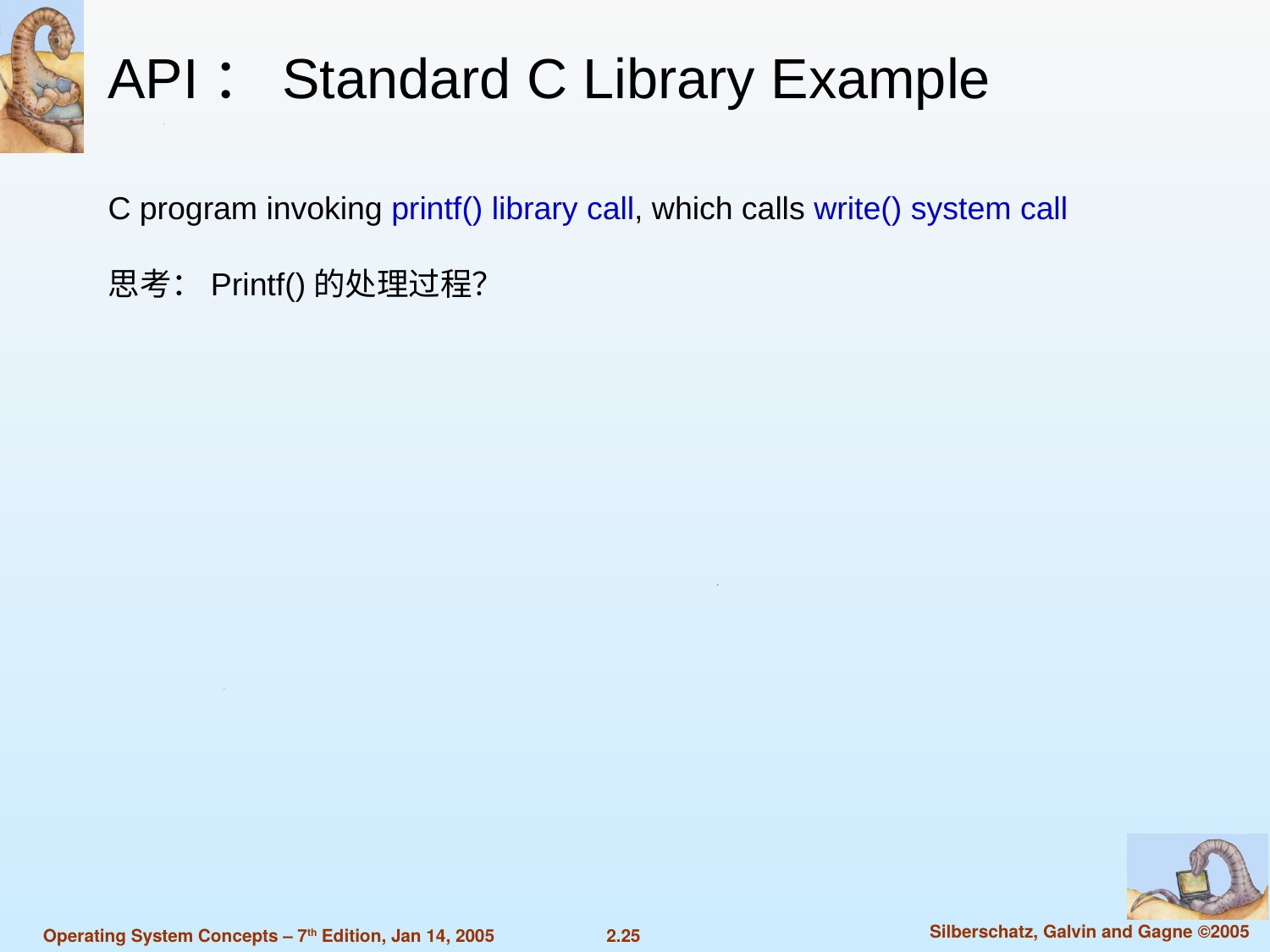

API：Standard C Library Example
C program invoking printf() library call, which calls write() system call

思考：Printf()的处理过程？